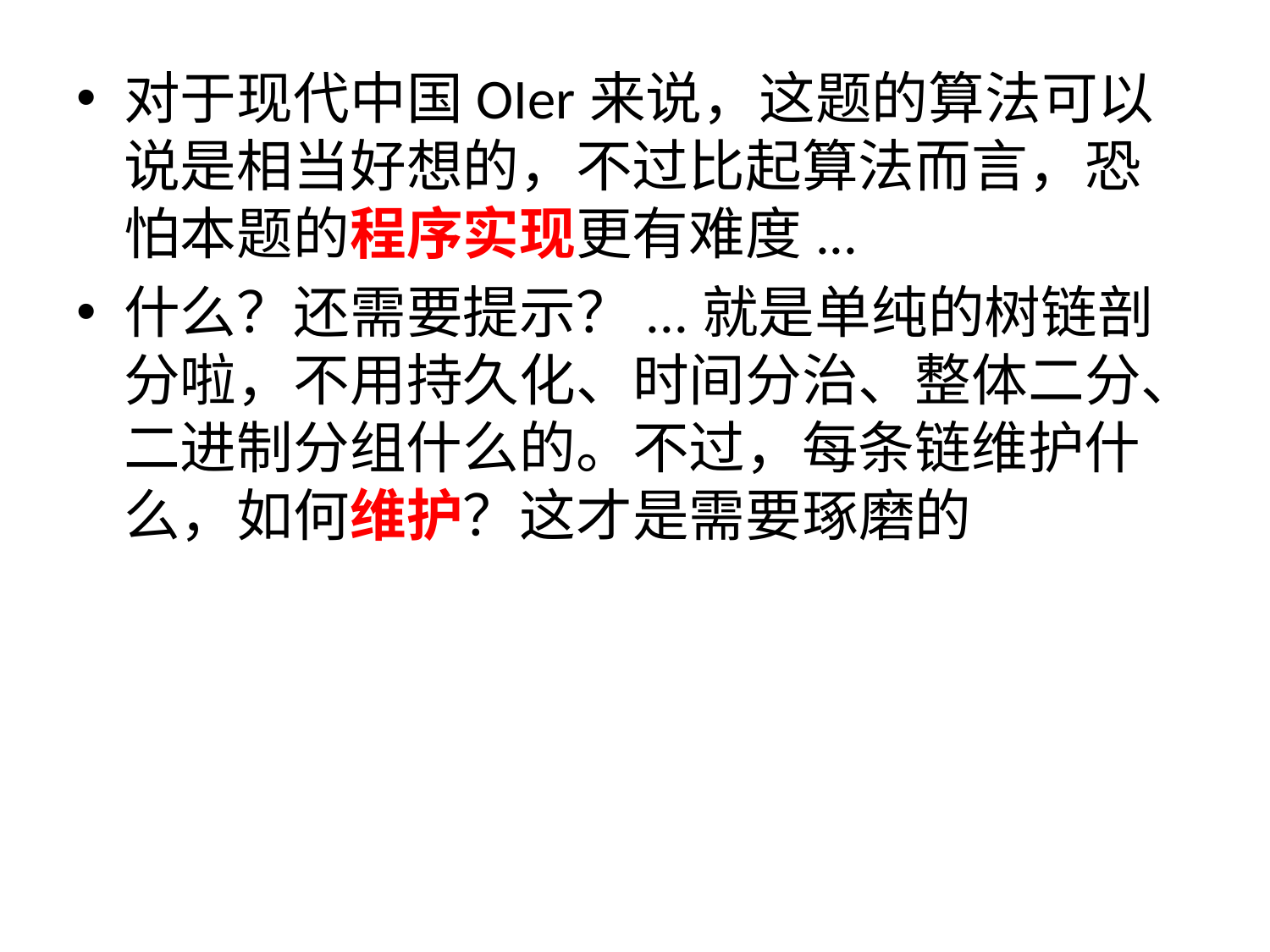

对于现代中国OIer来说，这题的算法可以说是相当好想的，不过比起算法而言，恐怕本题的程序实现更有难度...
什么？还需要提示？...就是单纯的树链剖分啦，不用持久化、时间分治、整体二分、二进制分组什么的。不过，每条链维护什么，如何维护？这才是需要琢磨的